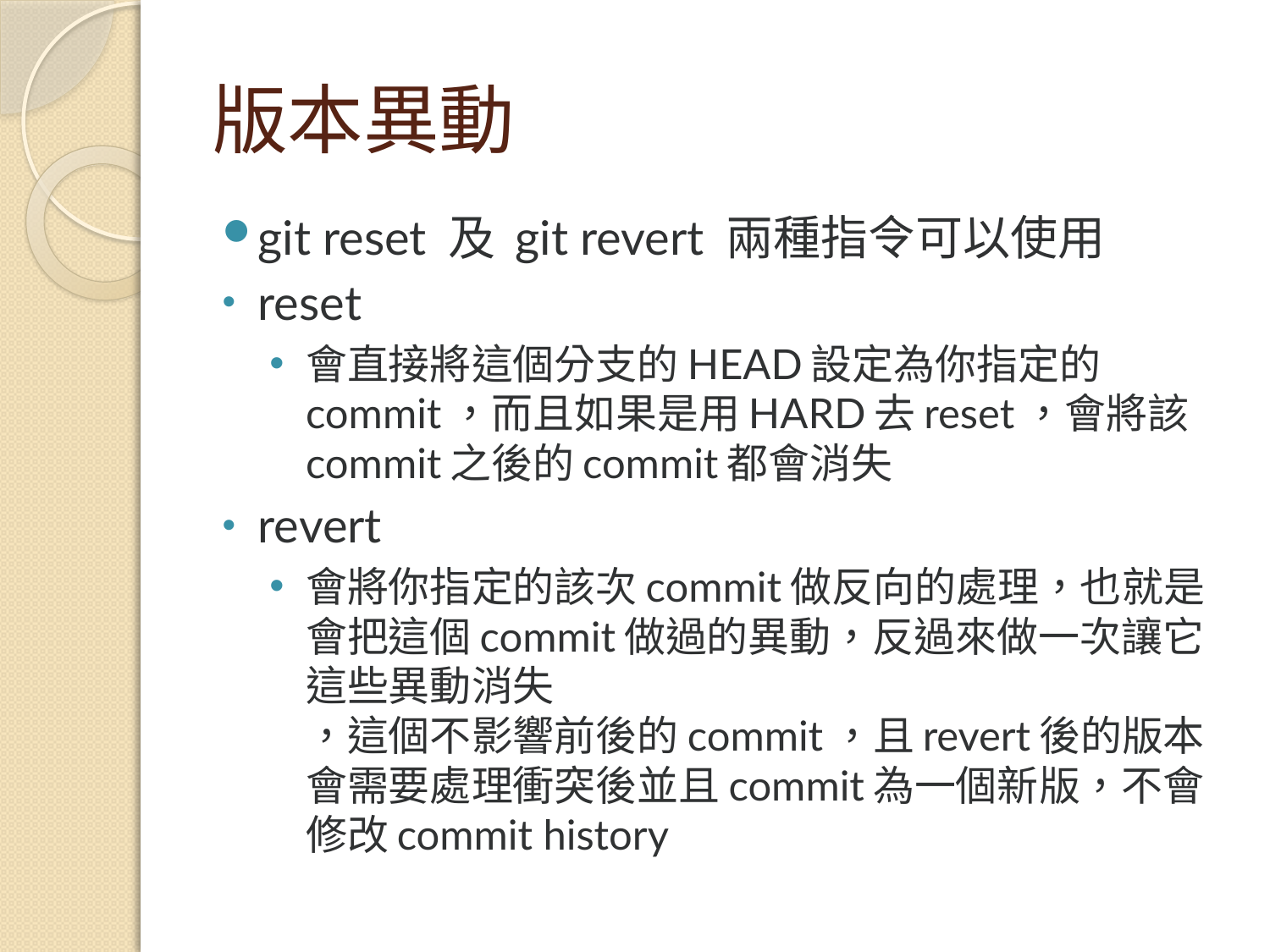

# 版本異動
git reset 及 git revert 兩種指令可以使用
reset
會直接將這個分支的HEAD設定為你指定的commit，而且如果是用HARD去reset，會將該commit之後的commit都會消失
revert
會將你指定的該次commit做反向的處理，也就是會把這個commit做過的異動，反過來做一次讓它這些異動消失
，這個不影響前後的commit，且revert後的版本會需要處理衝突後並且commit為一個新版，不會修改commit history